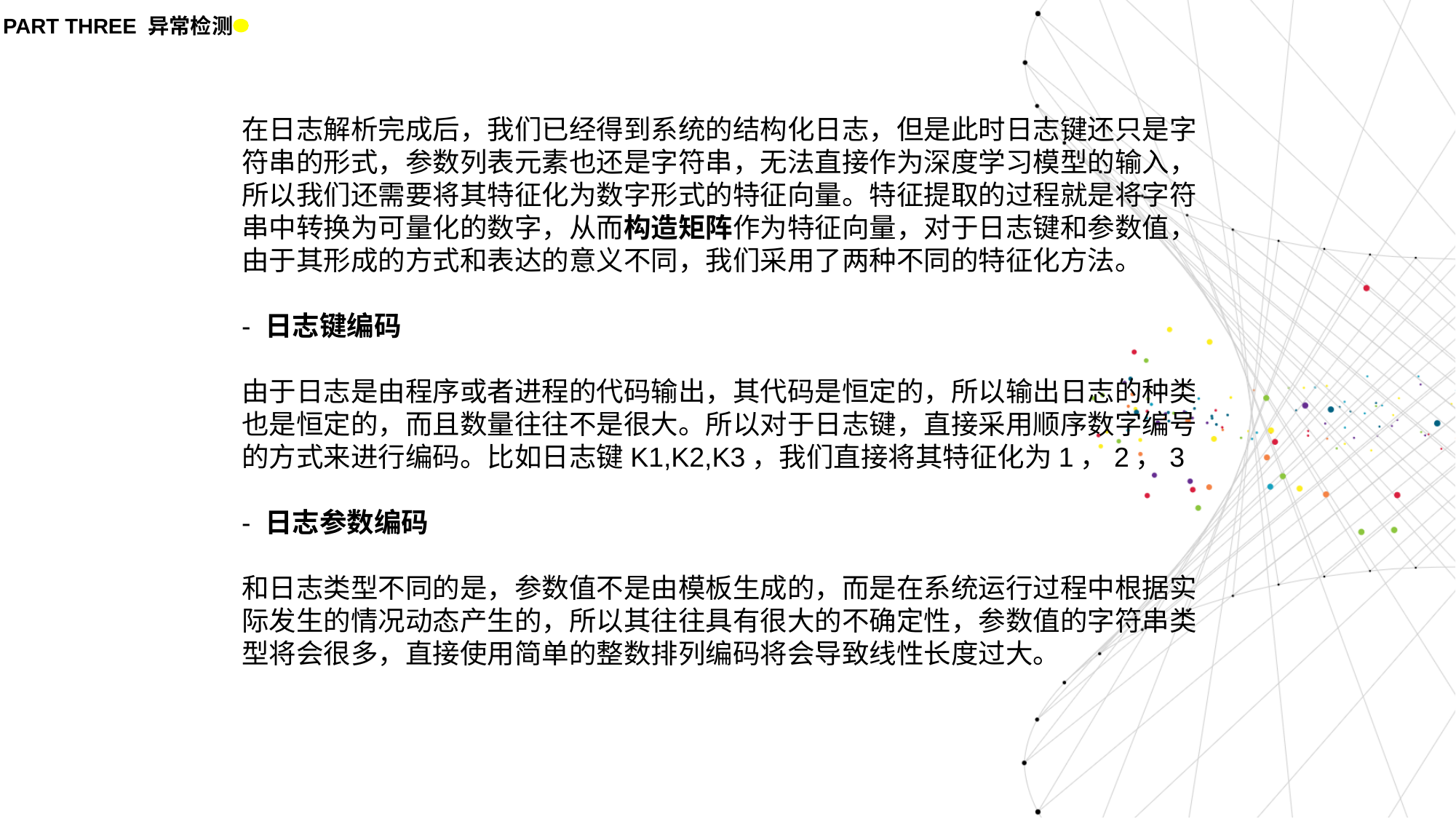

PART THREE 异常检测

在日志解析完成后，我们已经得到系统的结构化日志，但是此时日志键还只是字符串的形式，参数列表元素也还是字符串，无法直接作为深度学习模型的输入，所以我们还需要将其特征化为数字形式的特征向量。特征提取的过程就是将字符串中转换为可量化的数字，从而构造矩阵作为特征向量，对于日志键和参数值，由于其形成的方式和表达的意义不同，我们采用了两种不同的特征化方法。

- 日志键编码

由于日志是由程序或者进程的代码输出，其代码是恒定的，所以输出日志的种类也是恒定的，而且数量往往不是很大。所以对于日志键，直接采用顺序数字编号的方式来进行编码。比如日志键K1,K2,K3，我们直接将其特征化为1，2，3

- 日志参数编码

和日志类型不同的是，参数值不是由模板生成的，而是在系统运行过程中根据实际发生的情况动态产生的，所以其往往具有很大的不确定性，参数值的字符串类型将会很多，直接使用简单的整数排列编码将会导致线性长度过大。